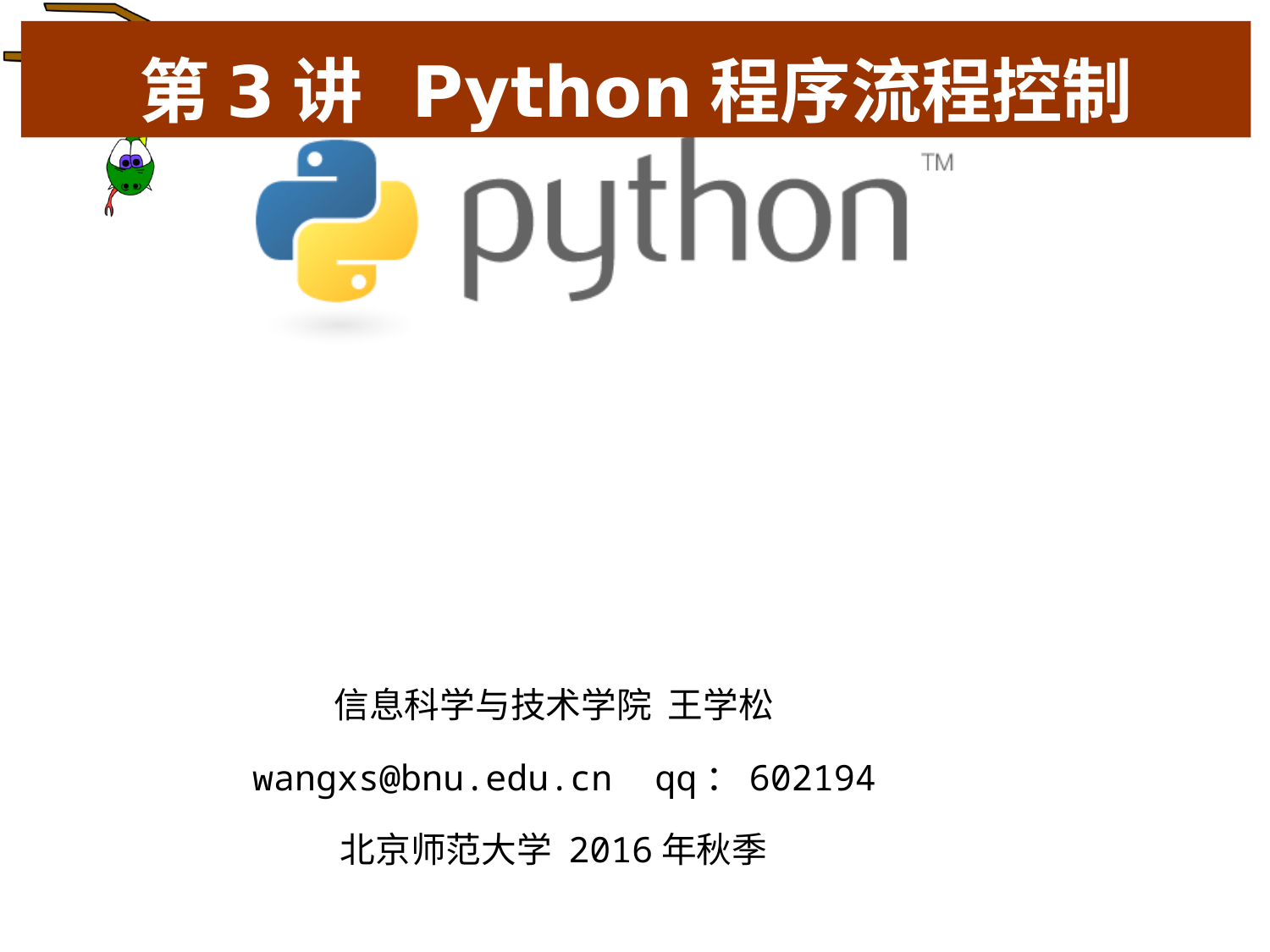

# 第3讲  Python程序流程控制
信息科学与技术学院  王学松
 wangxs@bnu.edu.cn  qq：602194
北京师范大学 2016年秋季
1